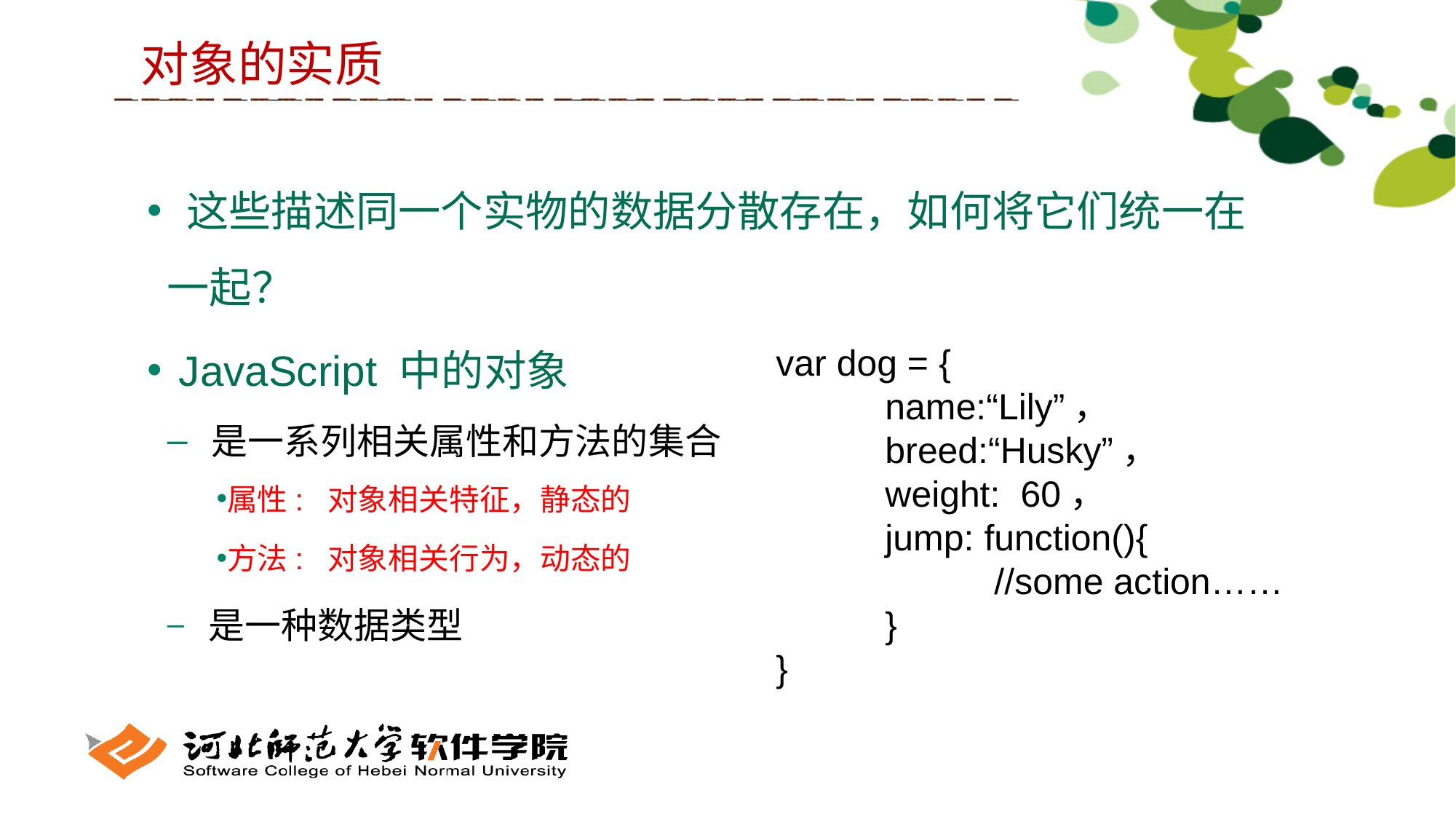

对象的实质
 这些描述同一个实物的数据分散存在，如何将它们统一在一起？
 JavaScript 中的对象
 是一系列相关属性和方法的集合
属性:  对象相关特征，静态的
方法:  对象相关行为，动态的
 是一种数据类型
var dog = {
	name:“Lily”，
	breed:“Husky”，
	weight:  60，
	jump: function(){
		//some action……
	}
}